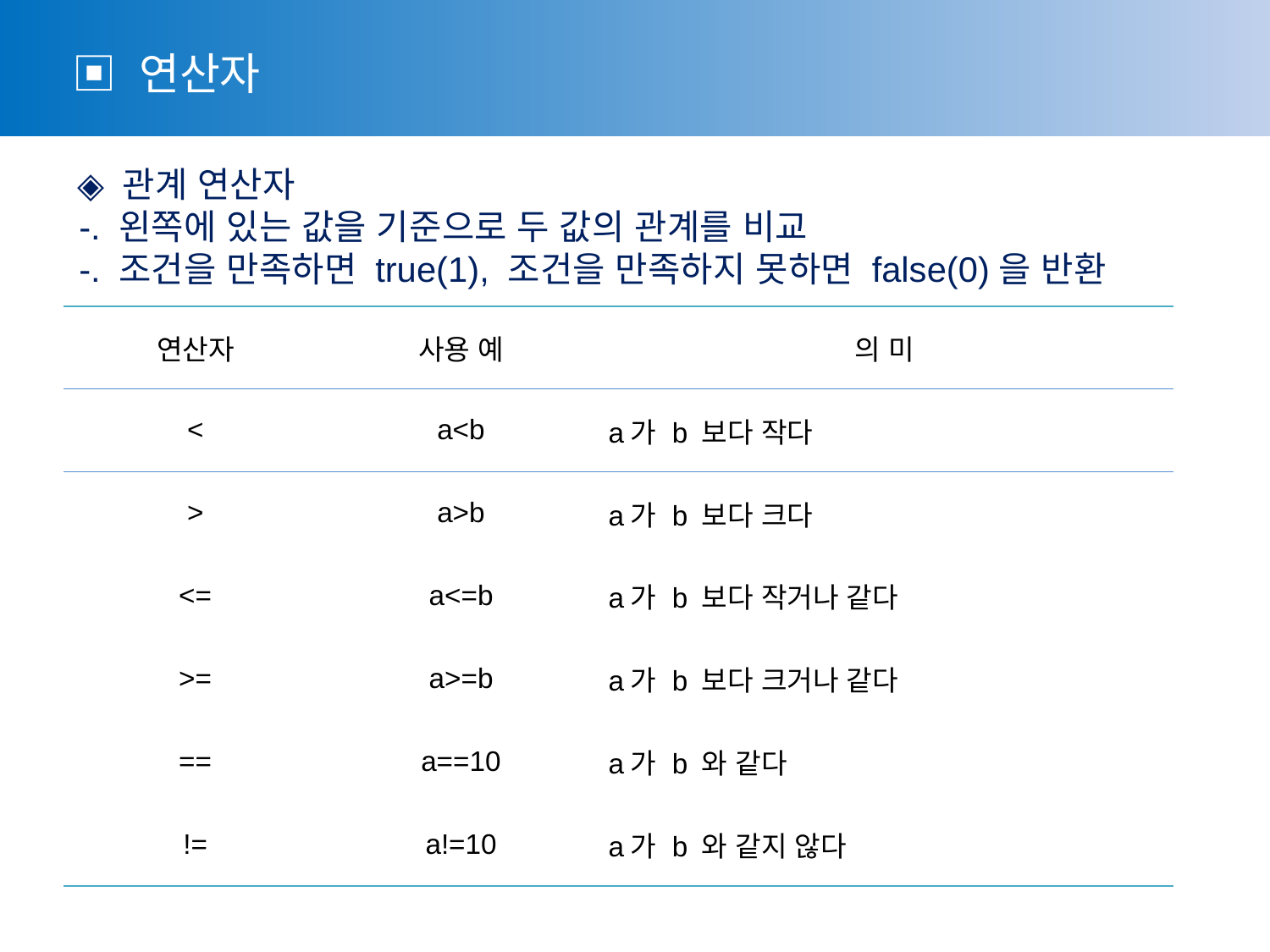

▣ 연산자
 ◈ 관계 연산자
 -. 왼쪽에 있는 값을 기준으로 두 값의 관계를 비교
 -. 조건을 만족하면 true(1), 조건을 만족하지 못하면 false(0)을 반환
| 연산자 | 사용 예 | 의 미 |
| --- | --- | --- |
| < | a<b | a가 b 보다 작다 |
| > | a>b | a가 b 보다 크다 |
| <= | a<=b | a가 b 보다 작거나 같다 |
| >= | a>=b | a가 b 보다 크거나 같다 |
| == | a==10 | a가 b 와 같다 |
| != | a!=10 | a가 b 와 같지 않다 |